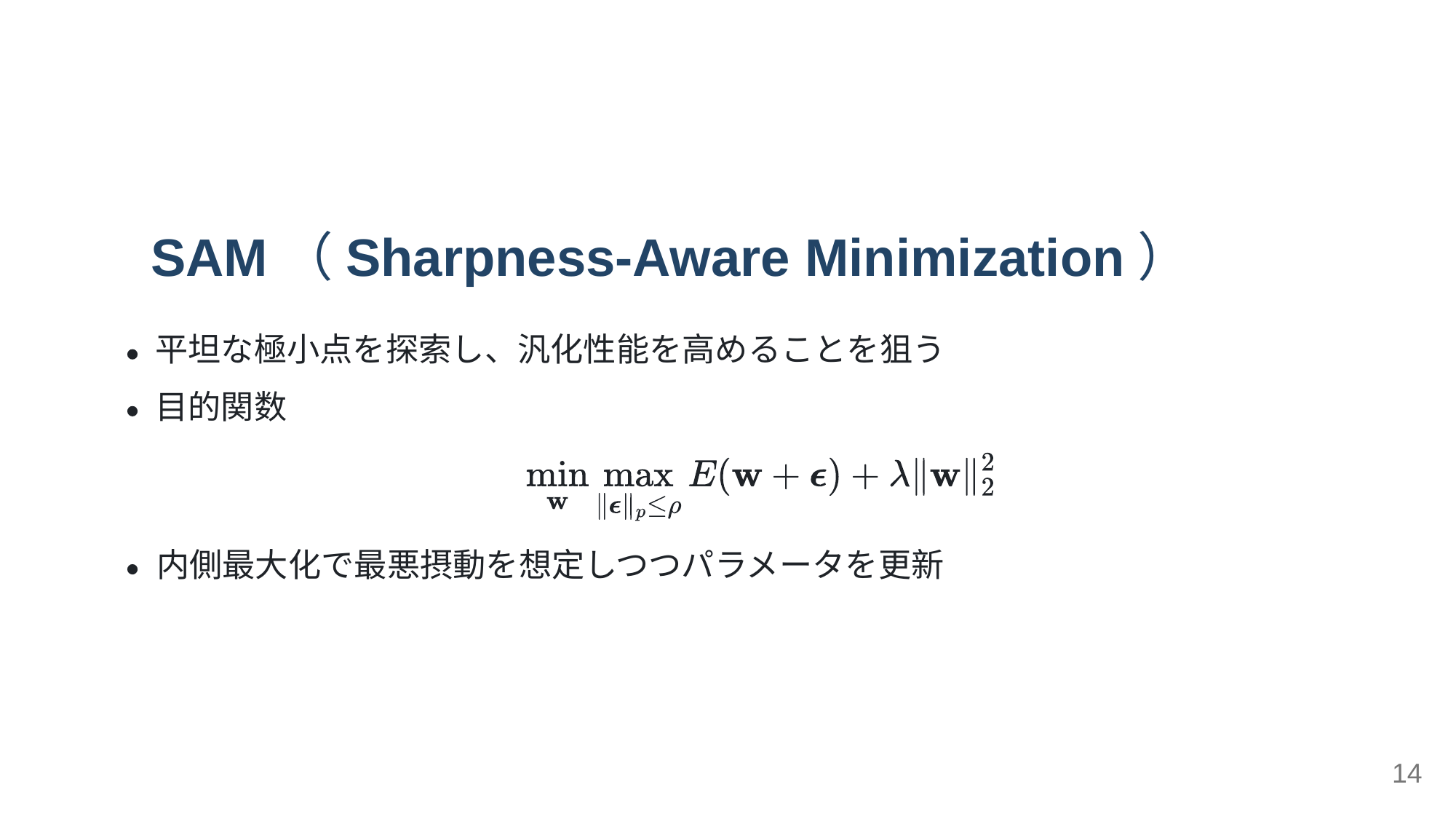

SAM（Sharpness-Aware Minimization）
平坦な極⼩点を探索し、汎化性能を⾼めることを狙う

⽬的関数

内側最⼤化で最悪摂動を想定しつつパラメータを更新

14